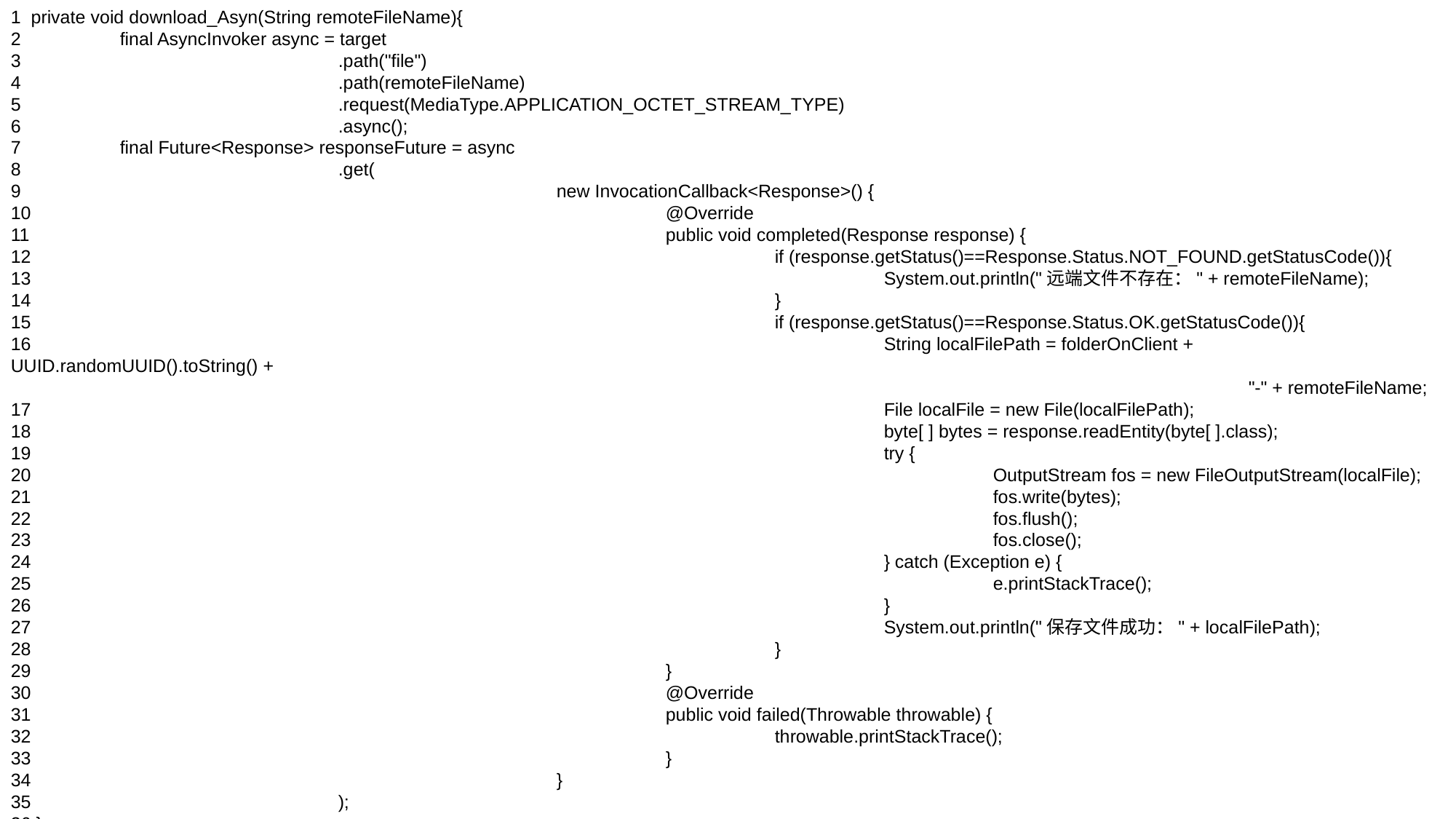

1  private void download_Asyn(String remoteFileName){
2  	final AsyncInvoker async = target
3  			.path("file")
4  			.path(remoteFileName)
5  			.request(MediaType.APPLICATION_OCTET_STREAM_TYPE)
6  			.async();
7  	final Future<Response> responseFuture = async
8  			.get(
9  					new InvocationCallback<Response>() {
10 						@Override
11 						public void completed(Response response) {
12 							if (response.getStatus()==Response.Status.NOT_FOUND.getStatusCode()){
13 								System.out.println("远端文件不存在：" + remoteFileName);
14 							}
15 							if (response.getStatus()==Response.Status.OK.getStatusCode()){
16 								String localFilePath = folderOnClient + UUID.randomUUID().toString() +
                                                                                                                                                                                                                                                   "-" + remoteFileName;
17 								File localFile = new File(localFilePath);
18 								byte[ ] bytes = response.readEntity(byte[ ].class);
19 								try {
20 									OutputStream fos = new FileOutputStream(localFile);
21 									fos.write(bytes);
22 									fos.flush();
23 									fos.close();
24 								} catch (Exception e) {
25 									e.printStackTrace();
26 								}
27 								System.out.println("保存文件成功：" + localFilePath);
28 							}
29 						}
30 						@Override
31 						public void failed(Throwable throwable) {
32 							throwable.printStackTrace();
33 						}
34 					}
35 			);
36 }